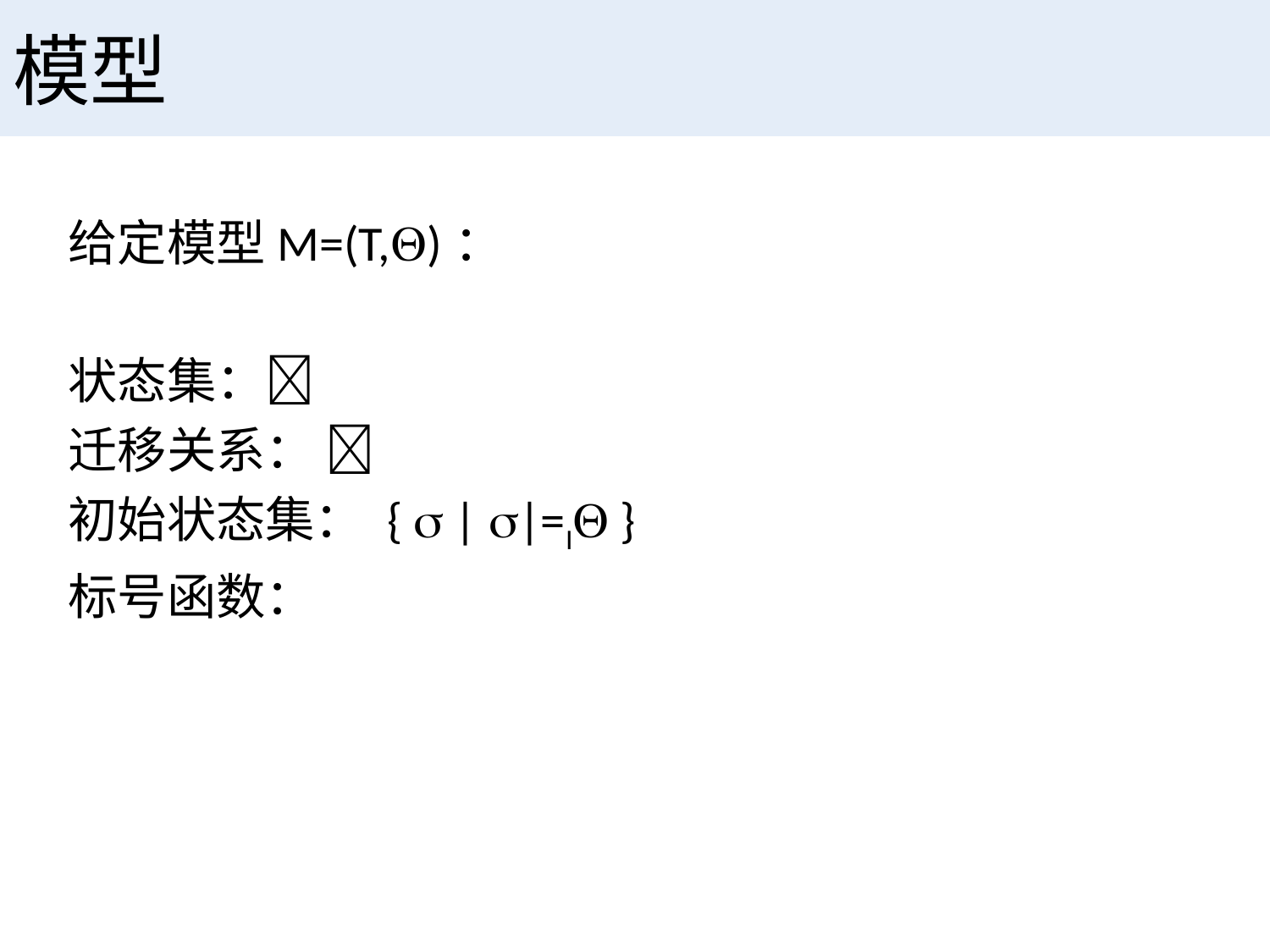

# 模型

给定模型M=(T,Θ)：

状态集：Σ
迁移关系： →
初始状态集： { σ | σ|=IΘ }
标号函数：